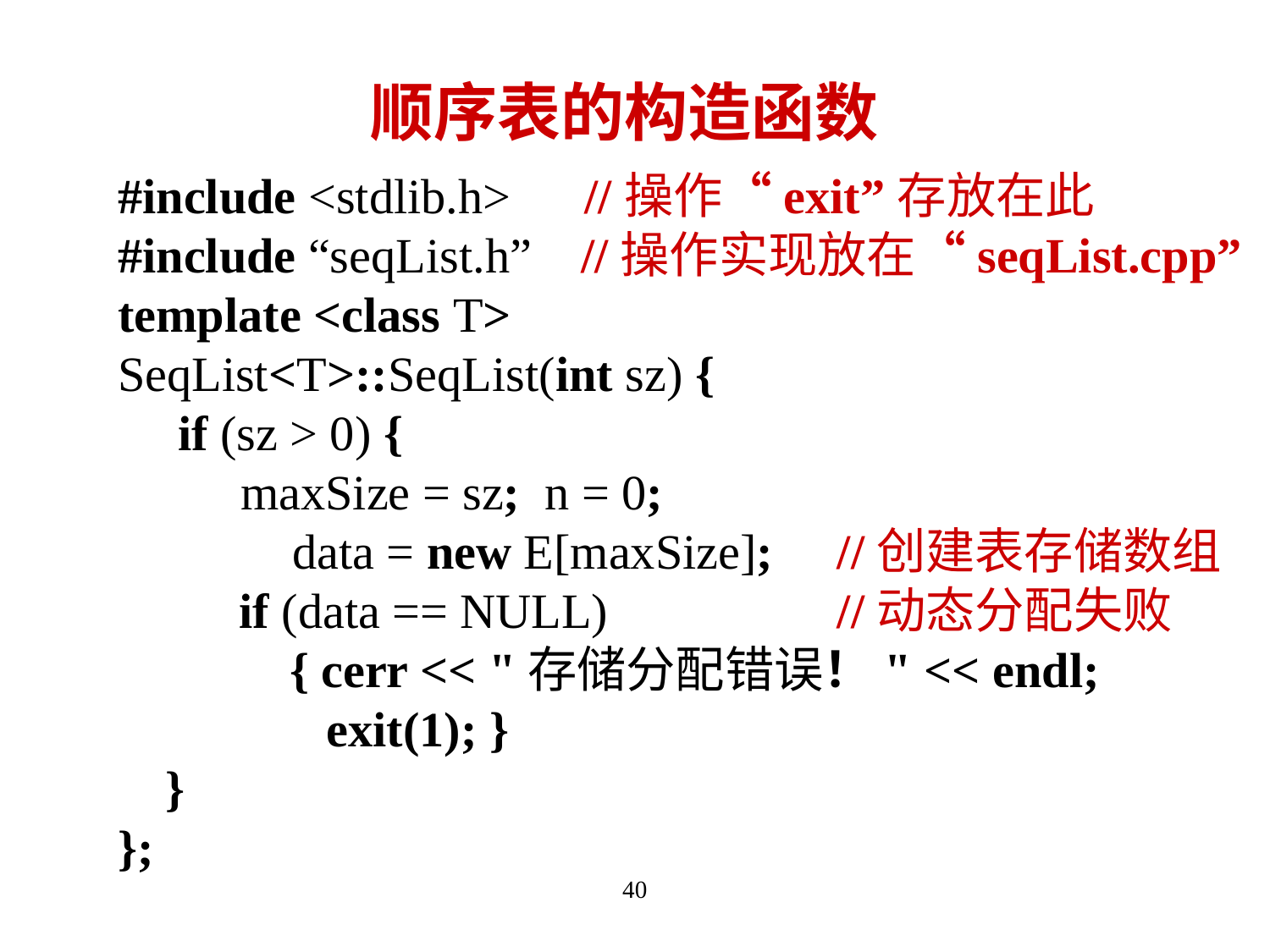

# 顺序表的构造函数
#include <stdlib.h>      //操作“exit”存放在此
#include “seqList.h”    //操作实现放在“seqList.cpp”
template <class T>
SeqList<T>::SeqList(int sz) {
	 if (sz > 0) {
          maxSize = sz;  n = 0;
	 	data = new E[maxSize];	   //创建表存储数组
 	      if (data == NULL)		   //动态分配失败
              { cerr << "存储分配错误！" << endl;
                 exit(1); }
   	}
};
40